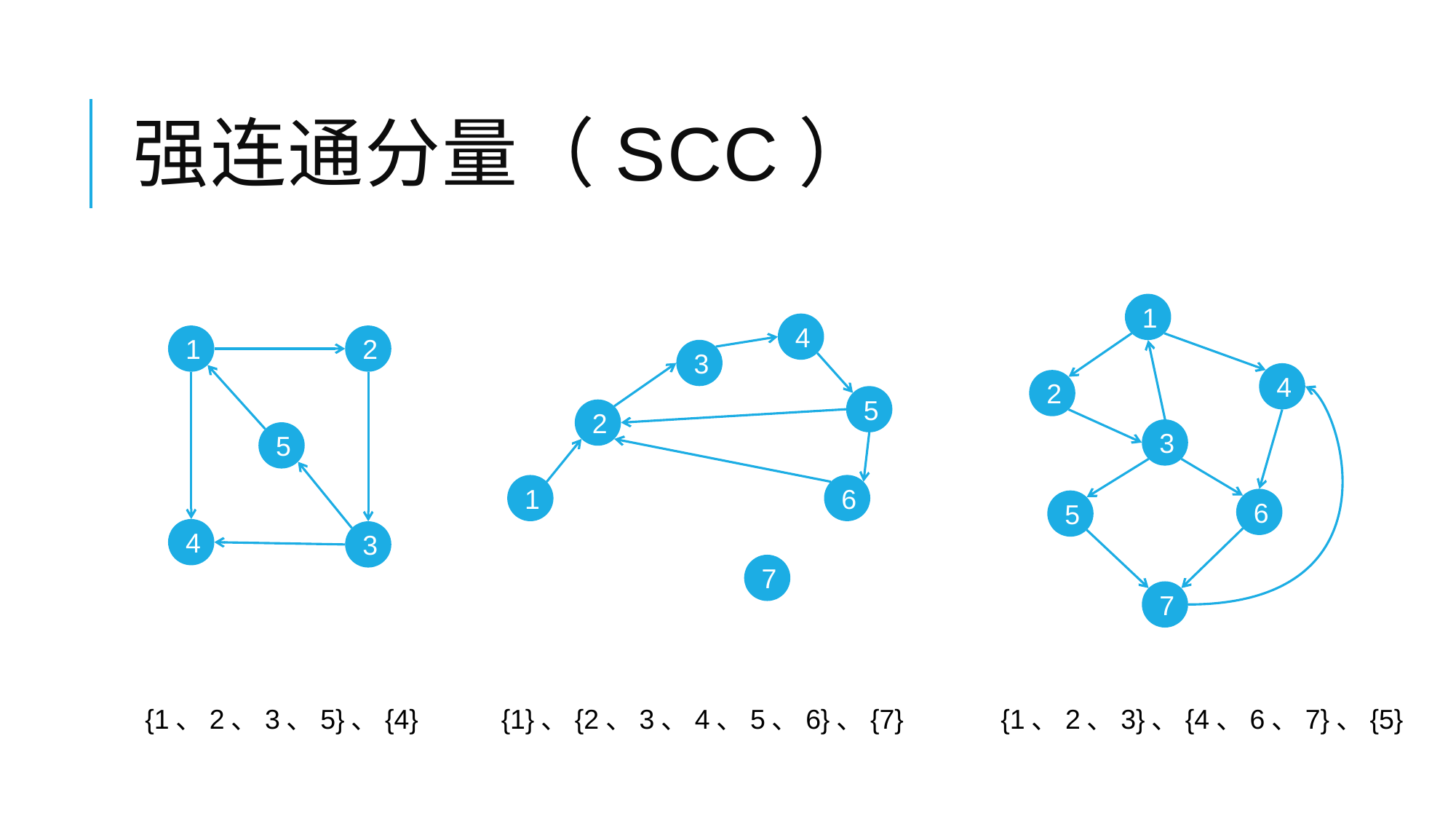

# 强连通分量（SCC）
1
4
1
2
3
4
2
5
2
3
5
6
1
6
5
4
3
7
7
{1、2、3、5}、{4}
{1}、{2、3、4、5、6}、{7}
{1、2、3}、{4、6、7}、{5}